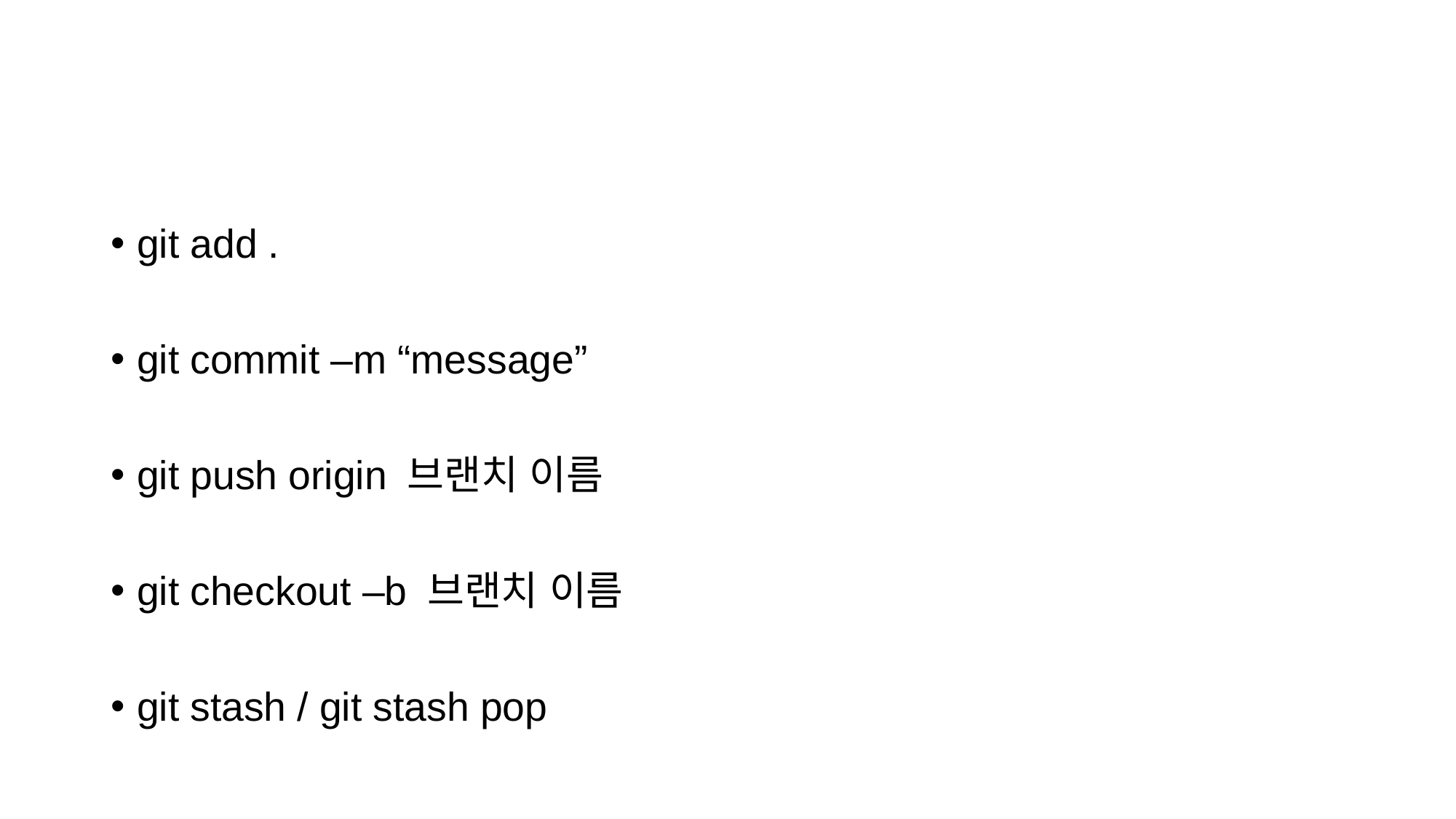

#
git add .

git commit –m “message”

git push origin 브랜치 이름

git checkout –b 브랜치 이름

git stash / git stash pop